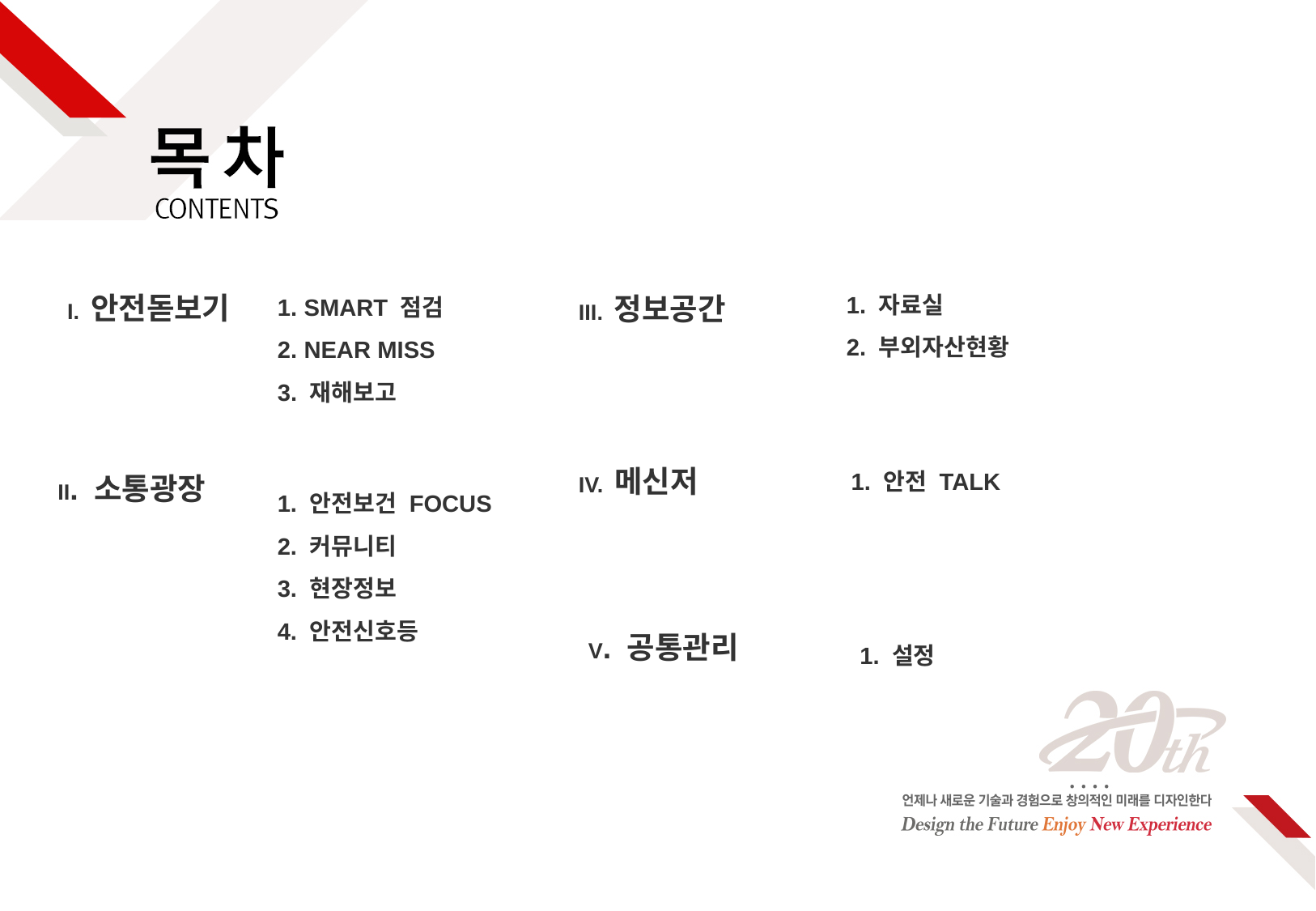

I. 안전돋보기
III. 정보공간
1. 자료실
2. 부외자산현황
1. SMART 점검
2. NEAR MISS
3. 재해보고
IV. 메신저
II. 소통광장
1. 안전 TALK
1. 안전보건 FOCUS
2. 커뮤니티
3. 현장정보
4. 안전신호등
1. 설정
V. 공통관리